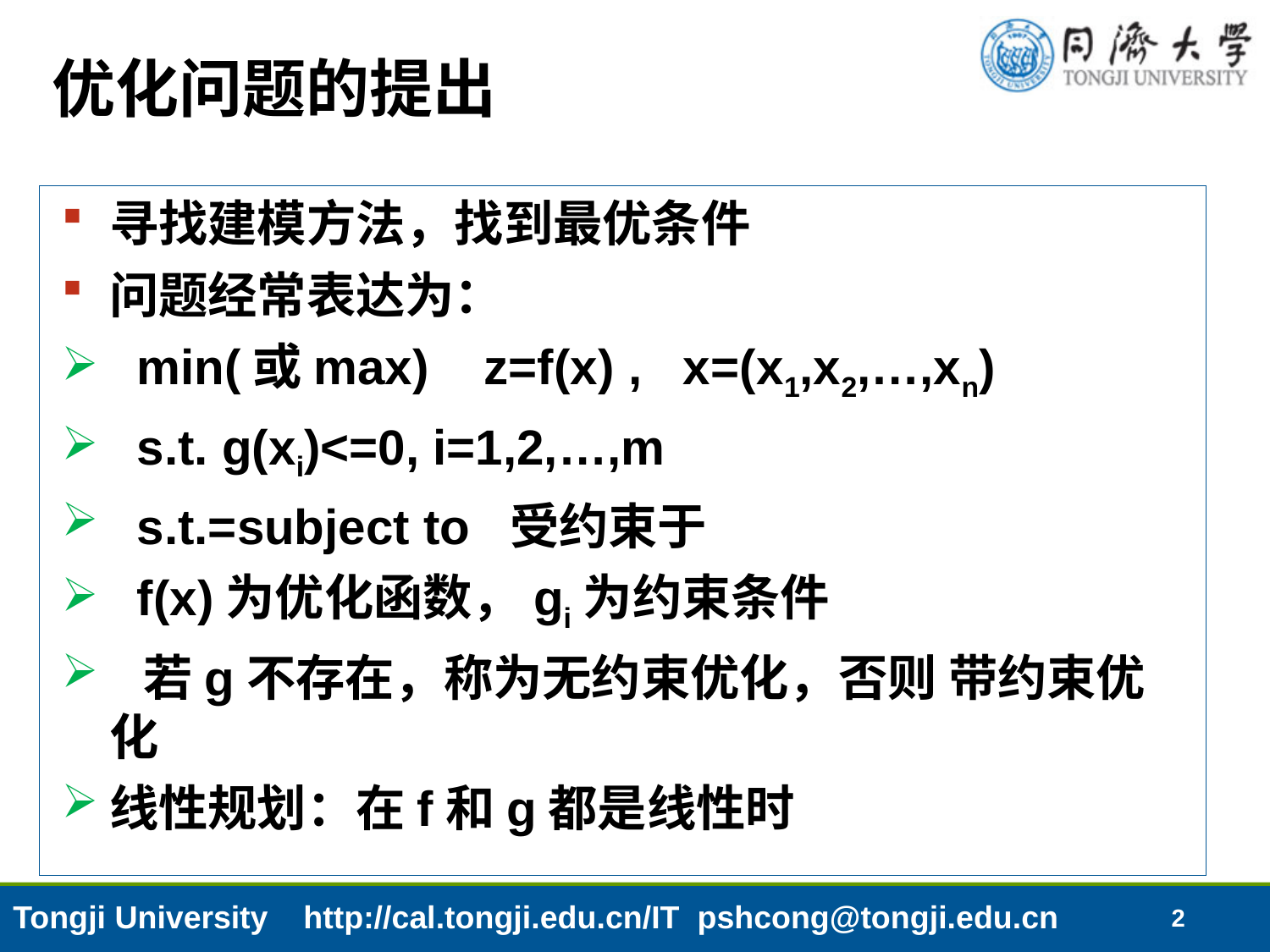

# 优化问题的提出
寻找建模方法，找到最优条件
问题经常表达为：
  min(或max)    z=f(x) ,   x=(x1,x2,…,xn)
  s.t. g(xi)<=0, i=1,2,…,m
  s.t.=subject to  受约束于
  f(x)为优化函数，gi为约束条件
  若g不存在，称为无约束优化，否则 带约束优化
线性规划：在f和g都是线性时